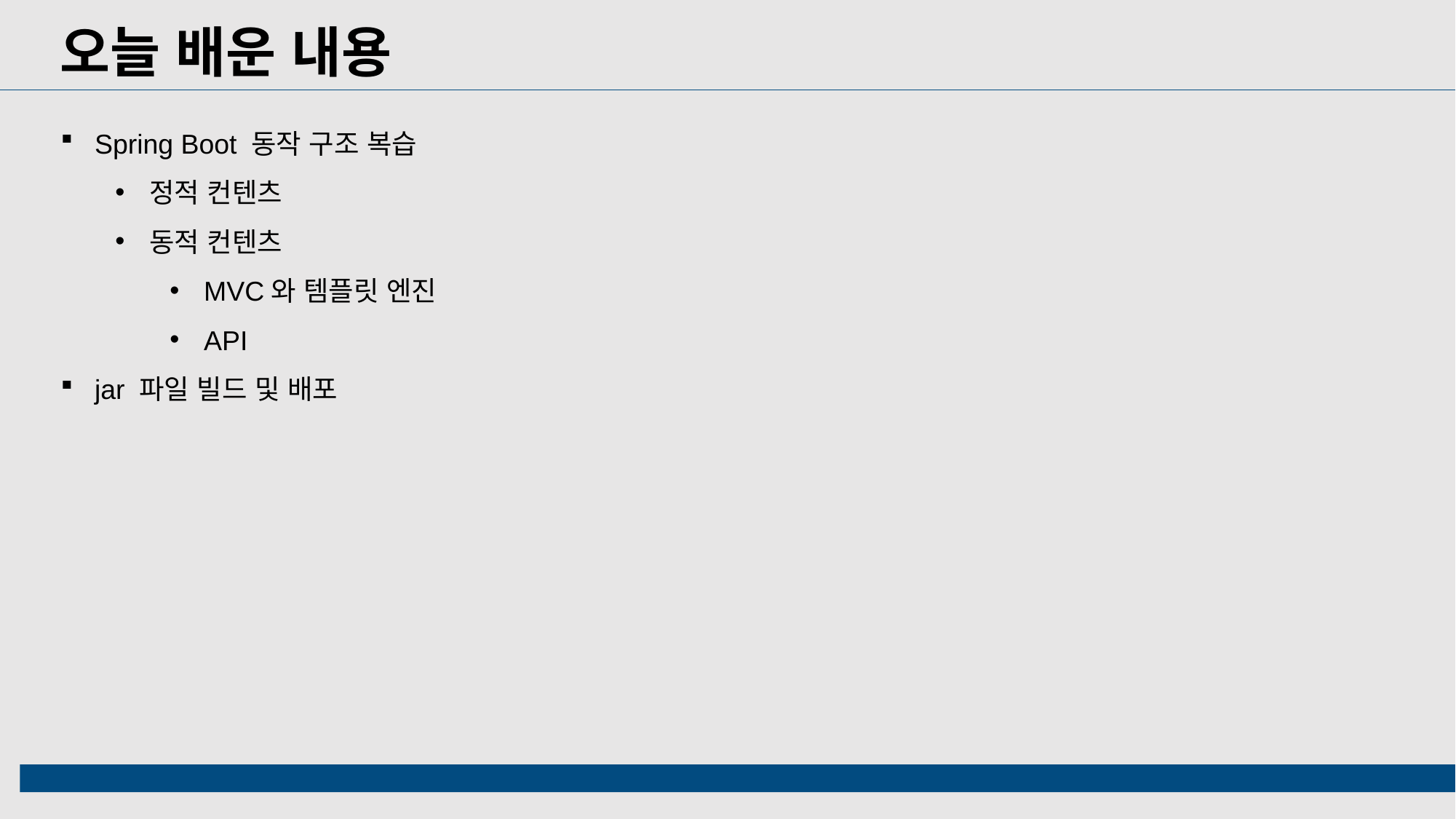

오늘 배운 내용
Spring Boot 동작 구조 복습
정적 컨텐츠
동적 컨텐츠
MVC와 템플릿 엔진
API
jar 파일 빌드 및 배포